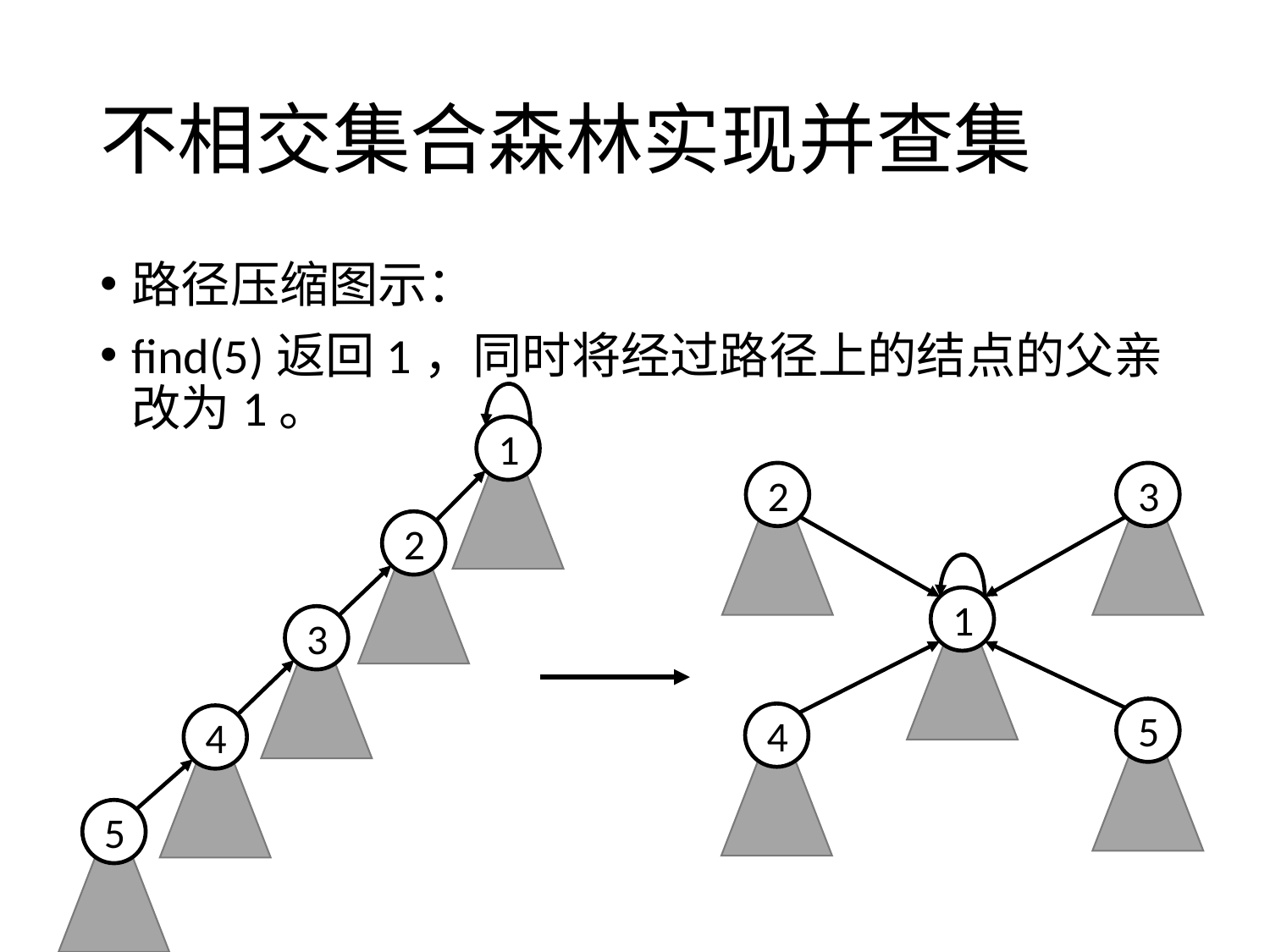

# 不相交集合森林实现并查集
路径压缩图示：
find(5)返回1，同时将经过路径上的结点的父亲改为1。
1

2

3

2

1

3

5

4

4

5